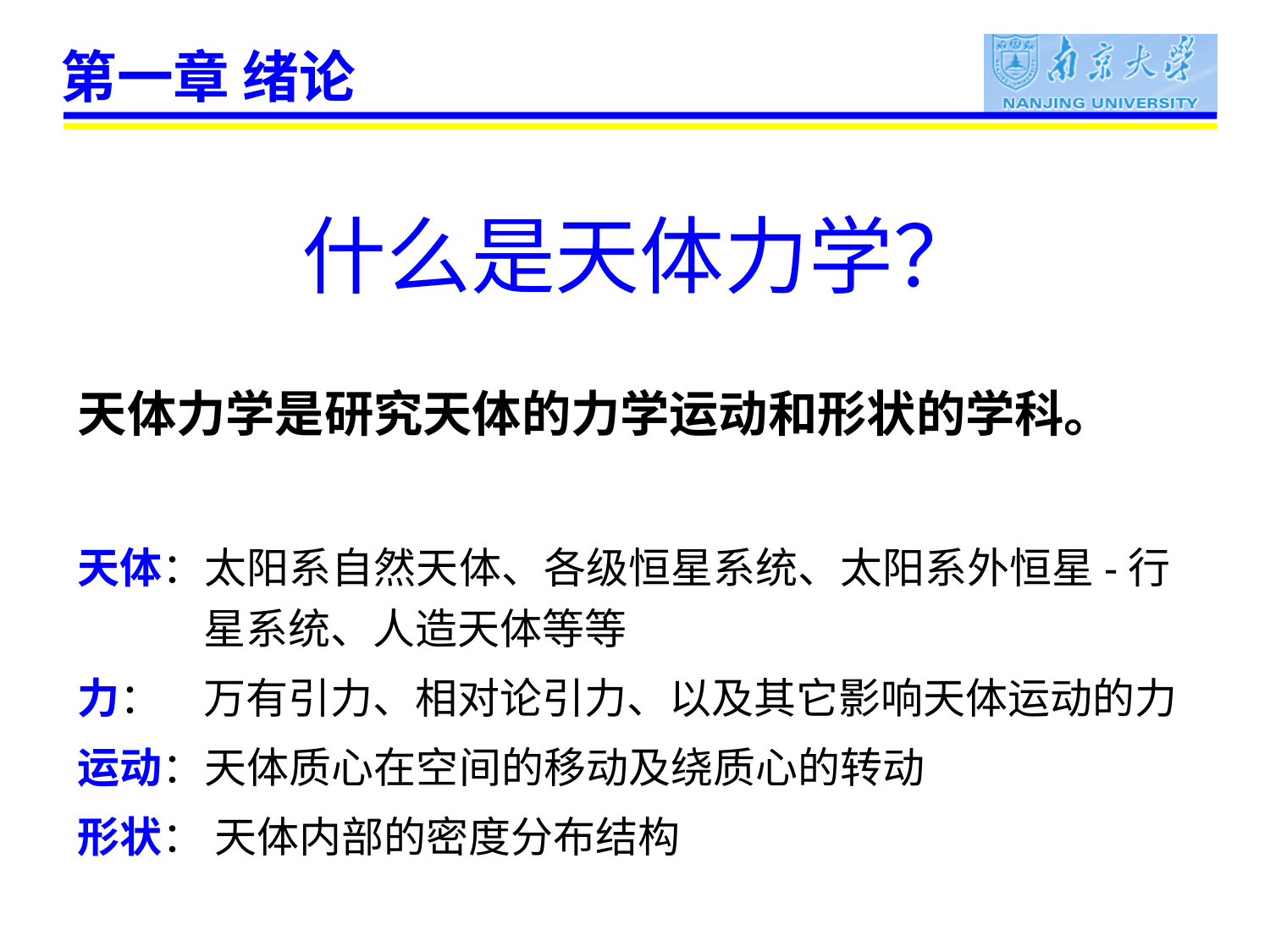

# 第一章 绪论
什么是天体力学？

天体力学是研究天体的力学运动和形状的学科。

天体：太阳系自然天体、各级恒星系统、太阳系外恒星-行星系统、人造天体等等
力：	万有引力、相对论引力、以及其它影响天体运动的力
运动：天体质心在空间的移动及绕质心的转动
形状： 天体内部的密度分布结构